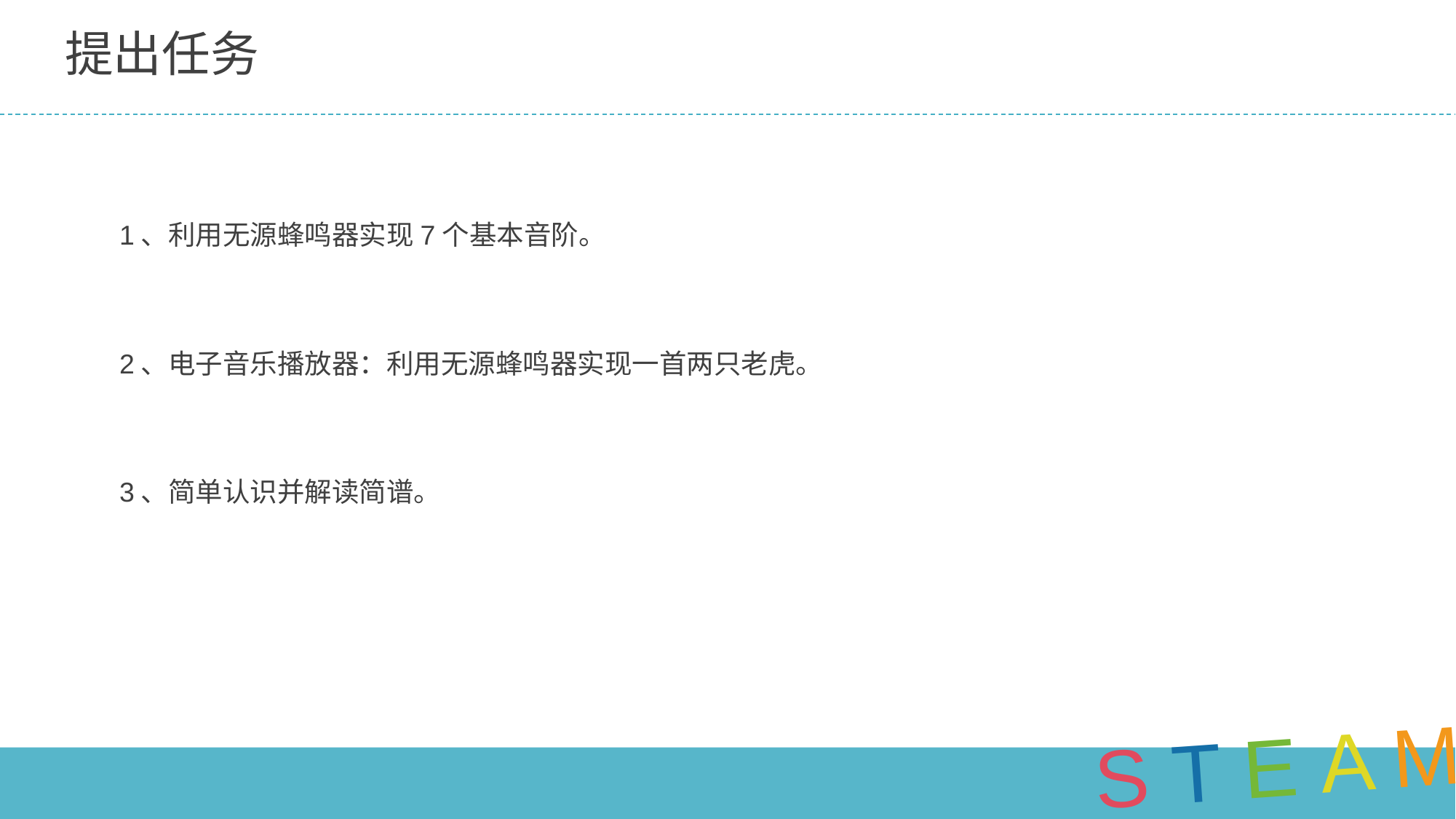

# 提出任务

1、利用无源蜂鸣器实现7个基本音阶。

2、电子音乐播放器：利用无源蜂鸣器实现一首两只老虎。

3、简单认识并解读简谱。